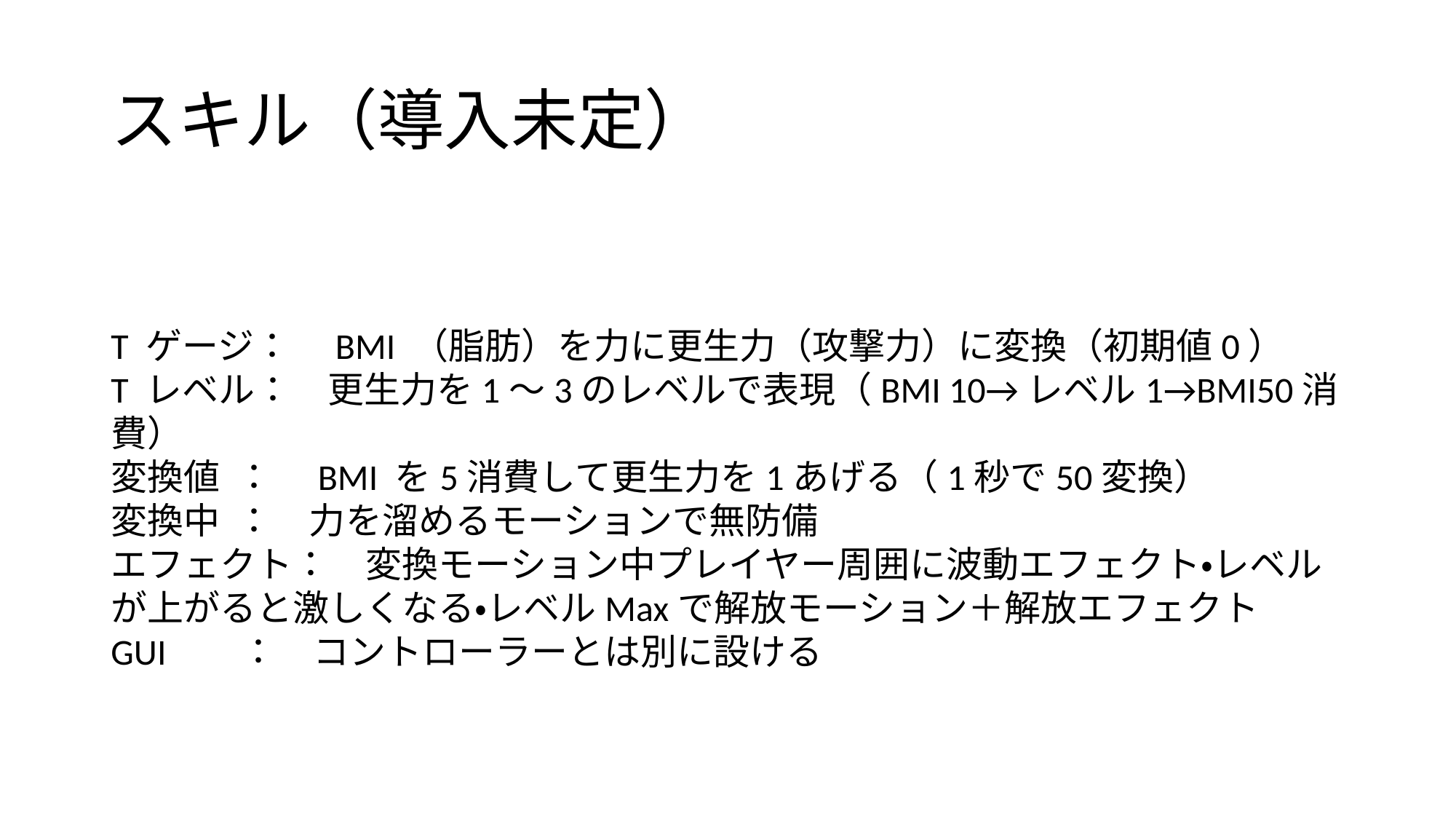

# スキル（導入未定）
T ゲージ：　BMI （脂肪）を力に更生力（攻撃力）に変換（初期値0）
T レベル：　更生力を1～3のレベルで表現（BMI 10→レベル1→BMI50消費）
変換値  ：　BMI を5消費して更生力を1あげる（1秒で50変換）
変換中  ：　力を溜めるモーションで無防備
エフェクト：　変換モーション中プレイヤー周囲に波動エフェクト・レベルが上がると激しくなる・レベルMaxで解放モーション＋解放エフェクト
GUI        ：　コントローラーとは別に設ける